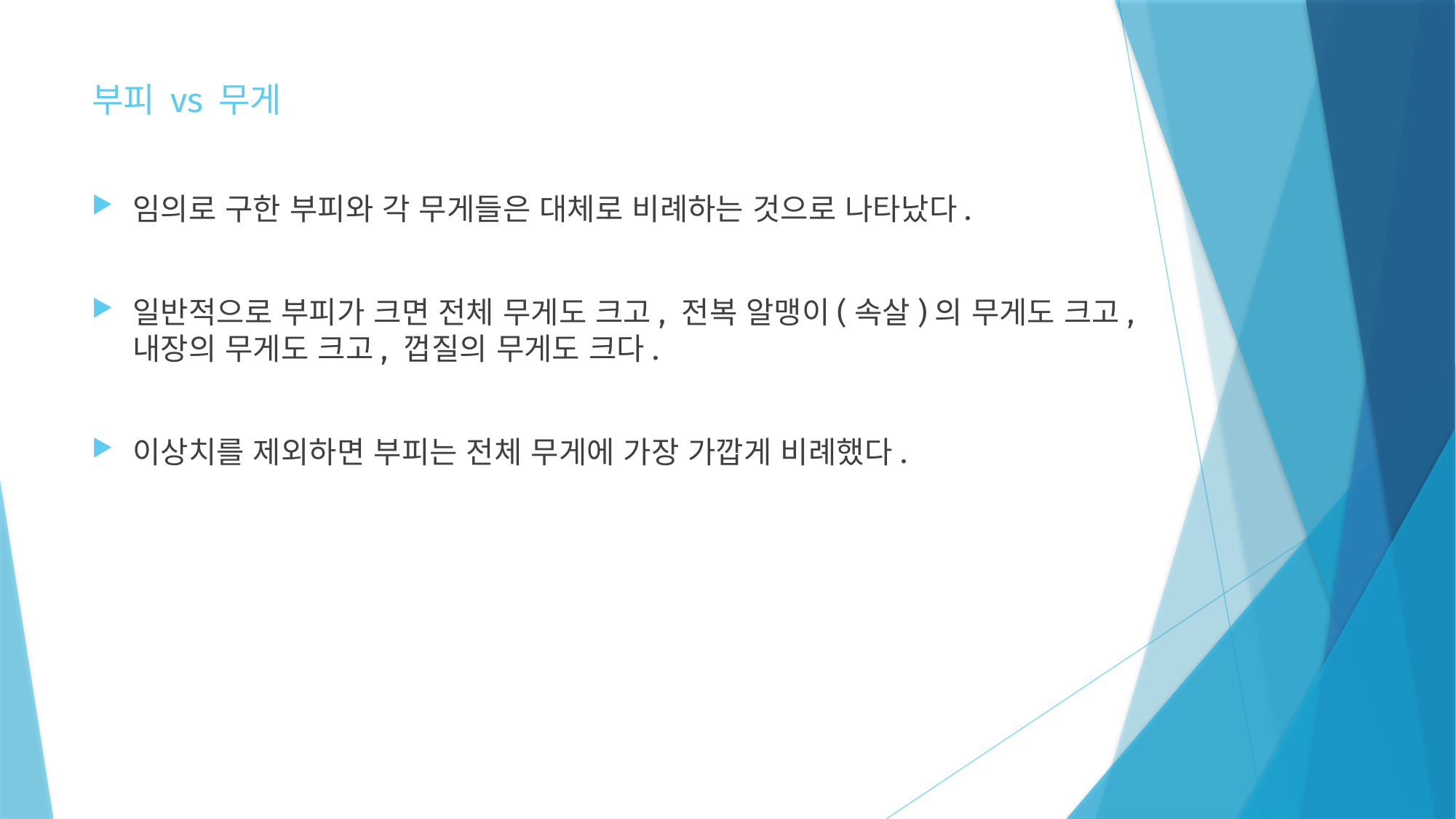

# 부피 vs 무게
임의로 구한 부피와 각 무게들은 대체로 비례하는 것으로 나타났다.

일반적으로 부피가 크면 전체 무게도 크고, 전복 알맹이(속살)의 무게도 크고, 내장의 무게도 크고, 껍질의 무게도 크다.

이상치를 제외하면 부피는 전체 무게에 가장 가깝게 비례했다.